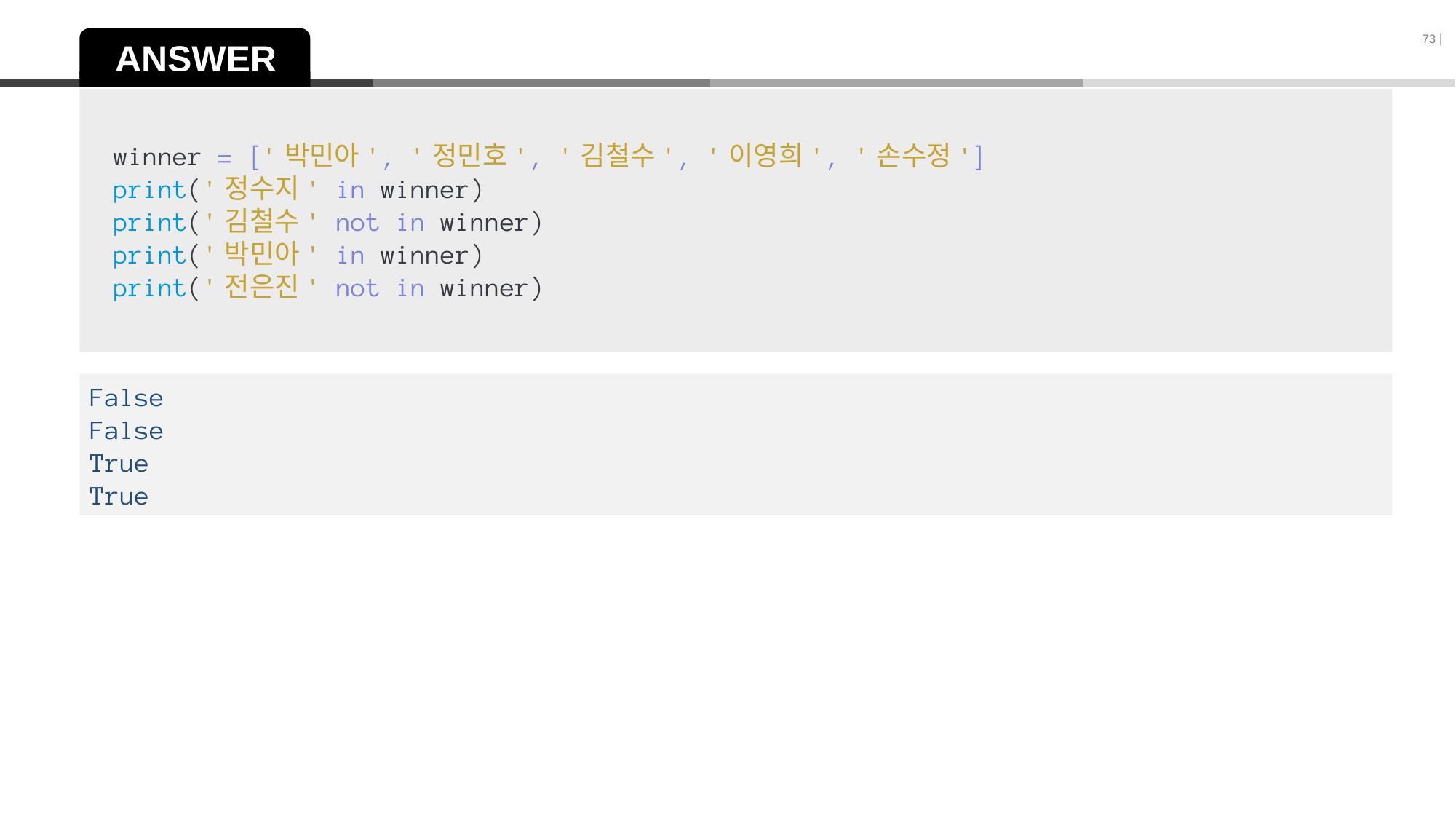

73 |

ANSWER

winner = ['박민아', '정민호', '김철수', '이영희', '손수정']
print('정수지' in winner)
print('김철수' not in winner)
print('박민아' in winner)
print('전은진' not in winner)
False
False
True
True